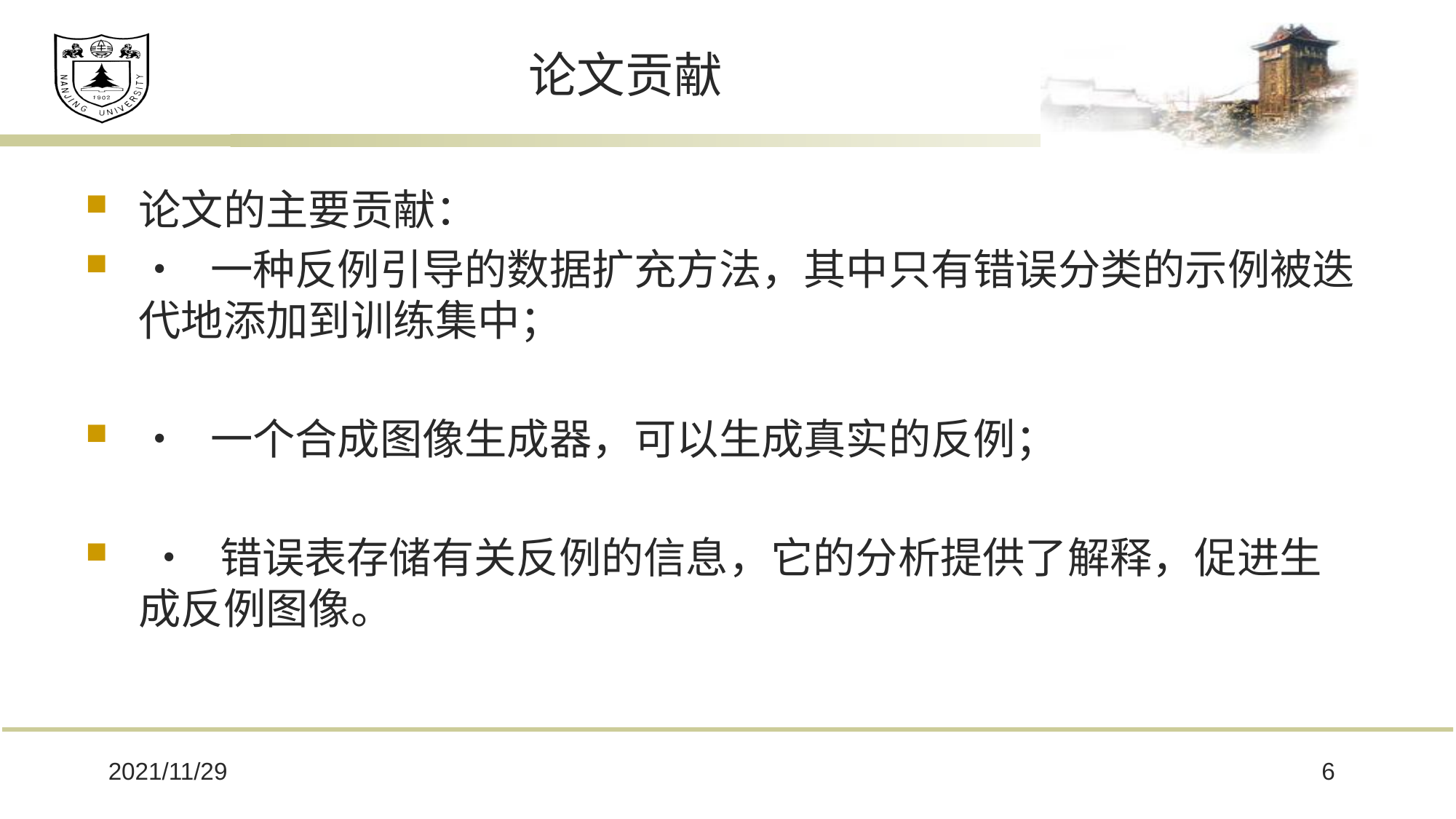

# 论文贡献
论文的主要贡献：
•  一种反例引导的数据扩充方法，其中只有错误分类的示例被迭代地添加到训练集中；

​•  一个合成图像生成器，可以生成真实的反例；

 •  错误表存储有关反例的信息，它的分析提供了解释，促进生成反例图像。
2021/11/29
6